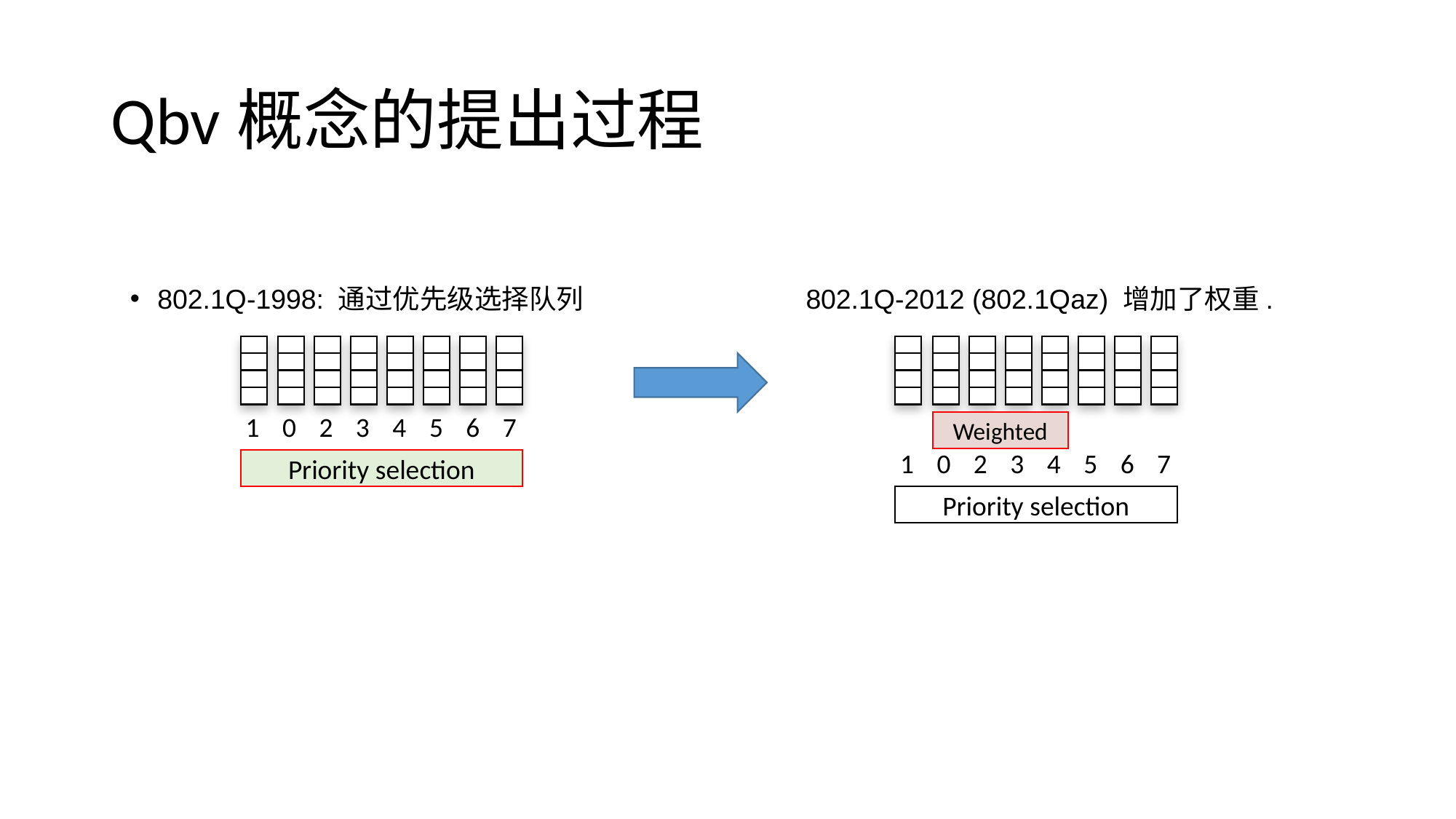

# Qbv概念的提出过程
802.1Q-1998: 通过优先级选择队列

802.1Q-2012 (802.1Qaz) 增加了权重.

1
0
2
3
4
5
6
7
Weighted
1
0
2
3
4
5
6
7
Priority selection
Priority selection